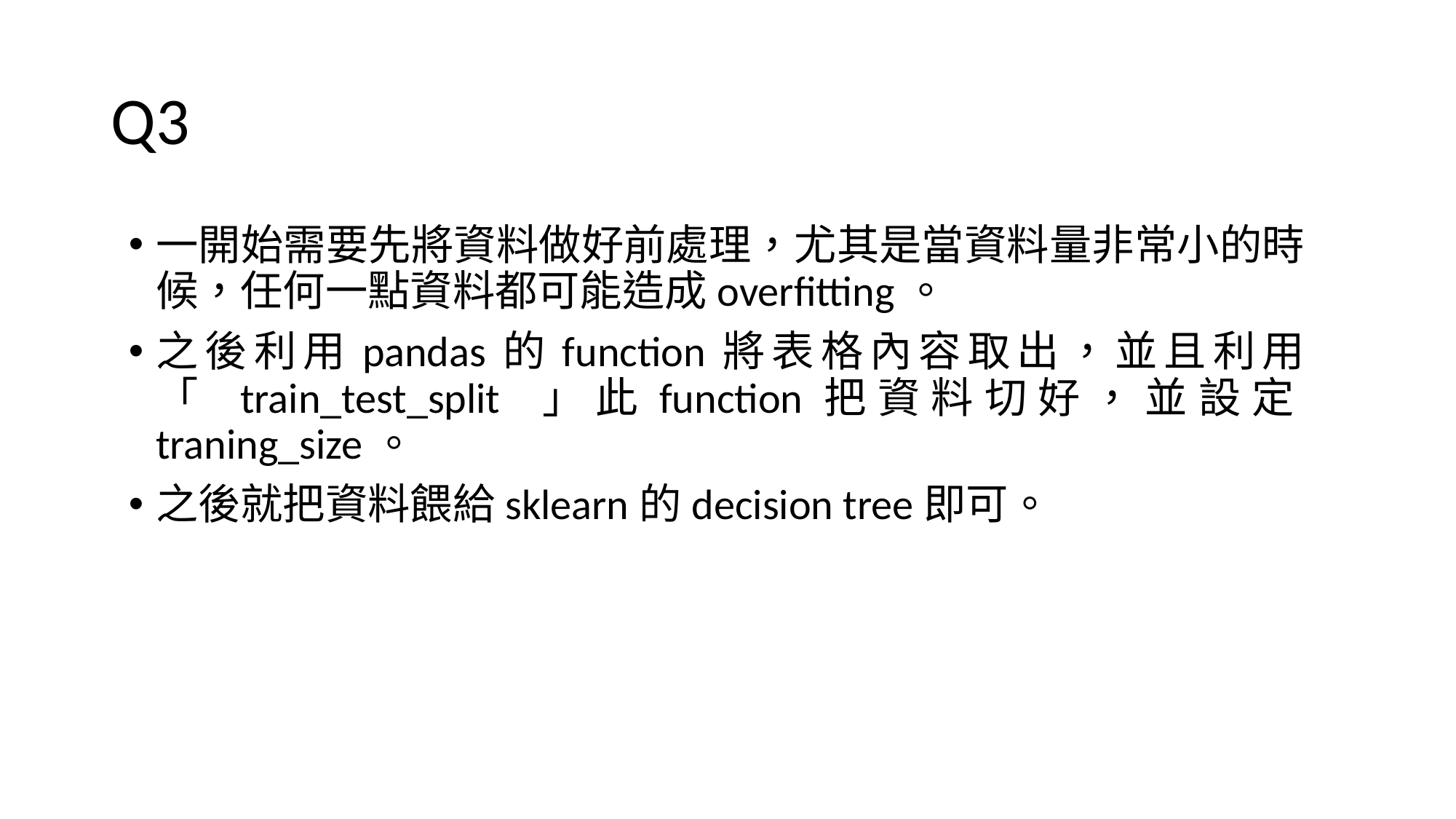

# Q3
一開始需要先將資料做好前處理，尤其是當資料量非常小的時候，任何一點資料都可能造成overfitting。
之後利用pandas的function將表格內容取出，並且利用「 train_test_split 」此function把資料切好，並設定traning_size。
之後就把資料餵給sklearn的decision tree即可。